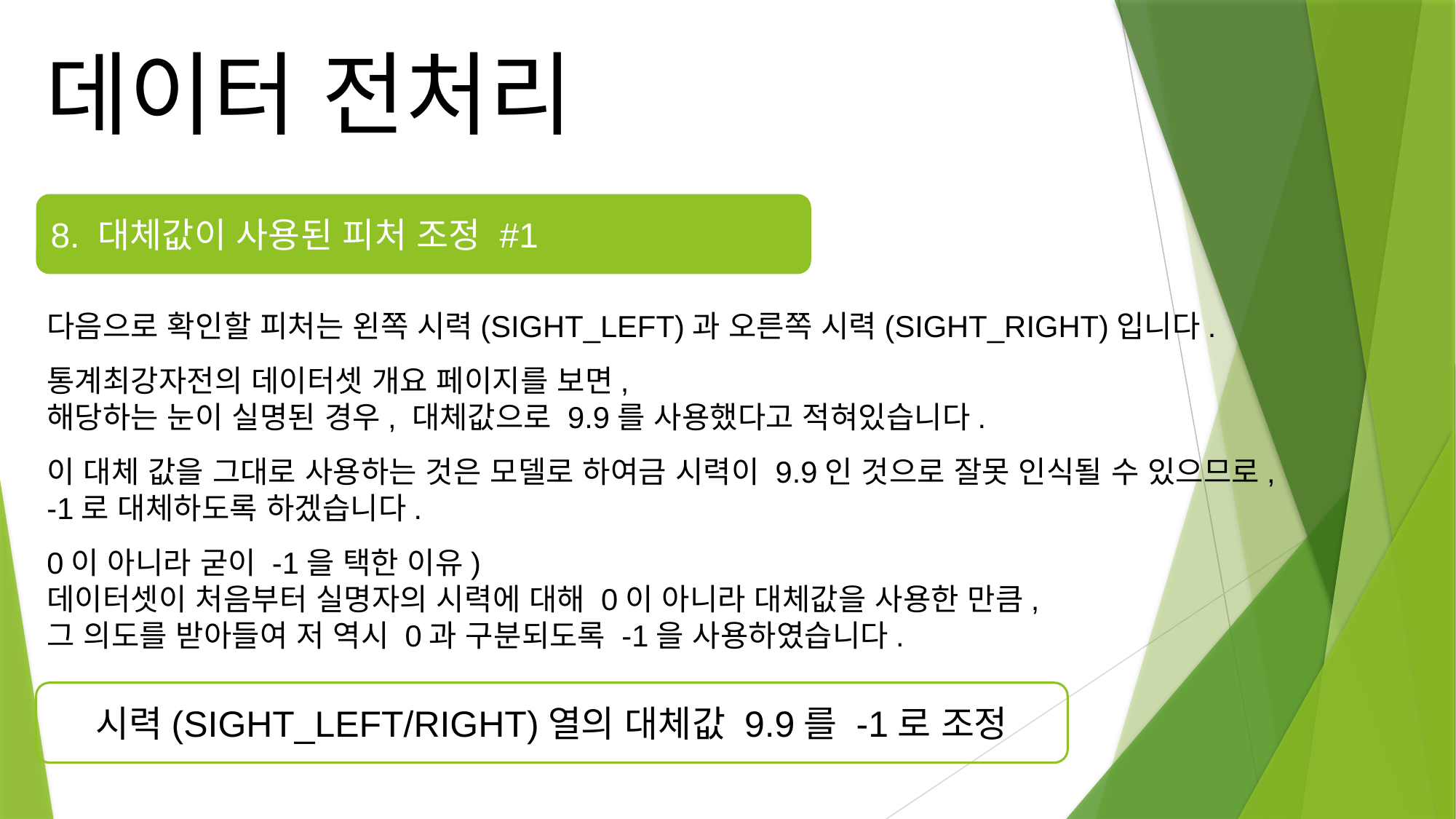

데이터 전처리

다음으로 확인할 피처는 왼쪽 시력(SIGHT_LEFT)과 오른쪽 시력(SIGHT_RIGHT)입니다.

통계최강자전의 데이터셋 개요 페이지를 보면,
해당하는 눈이 실명된 경우, 대체값으로 9.9를 사용했다고 적혀있습니다.

이 대체 값을 그대로 사용하는 것은 모델로 하여금 시력이 9.9인 것으로 잘못 인식될 수 있으므로,
-1로 대체하도록 하겠습니다.

0이 아니라 굳이 -1을 택한 이유)
데이터셋이 처음부터 실명자의 시력에 대해 0이 아니라 대체값을 사용한 만큼,
그 의도를 받아들여 저 역시 0과 구분되도록 -1을 사용하였습니다.
8. 대체값이 사용된 피처 조정 #1
시력(SIGHT_LEFT/RIGHT)열의 대체값 9.9를 -1로 조정